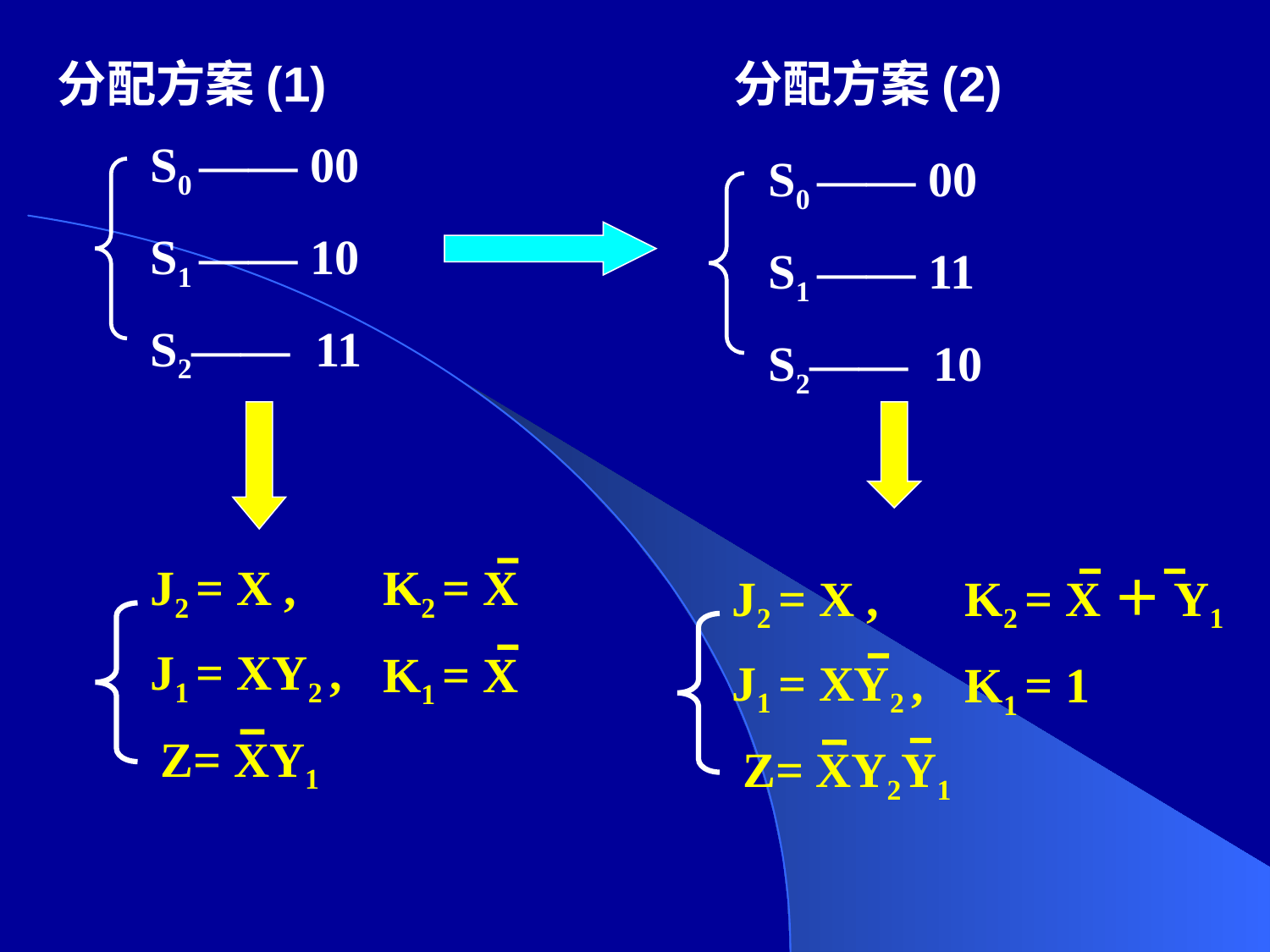

分配方案(1)
分配方案(2)
S0 —— 00
S1 —— 11
S2——  10

S0 —— 00
S1 —— 10
S2——  11

J2 = X ,
K2 = X

J1 = XY2 ,
K1 = X

Z= XY1

J2 = X ,
K2 = X＋Y1

J1 = XY2 ,

K1 = 1
Z= XY2Y1